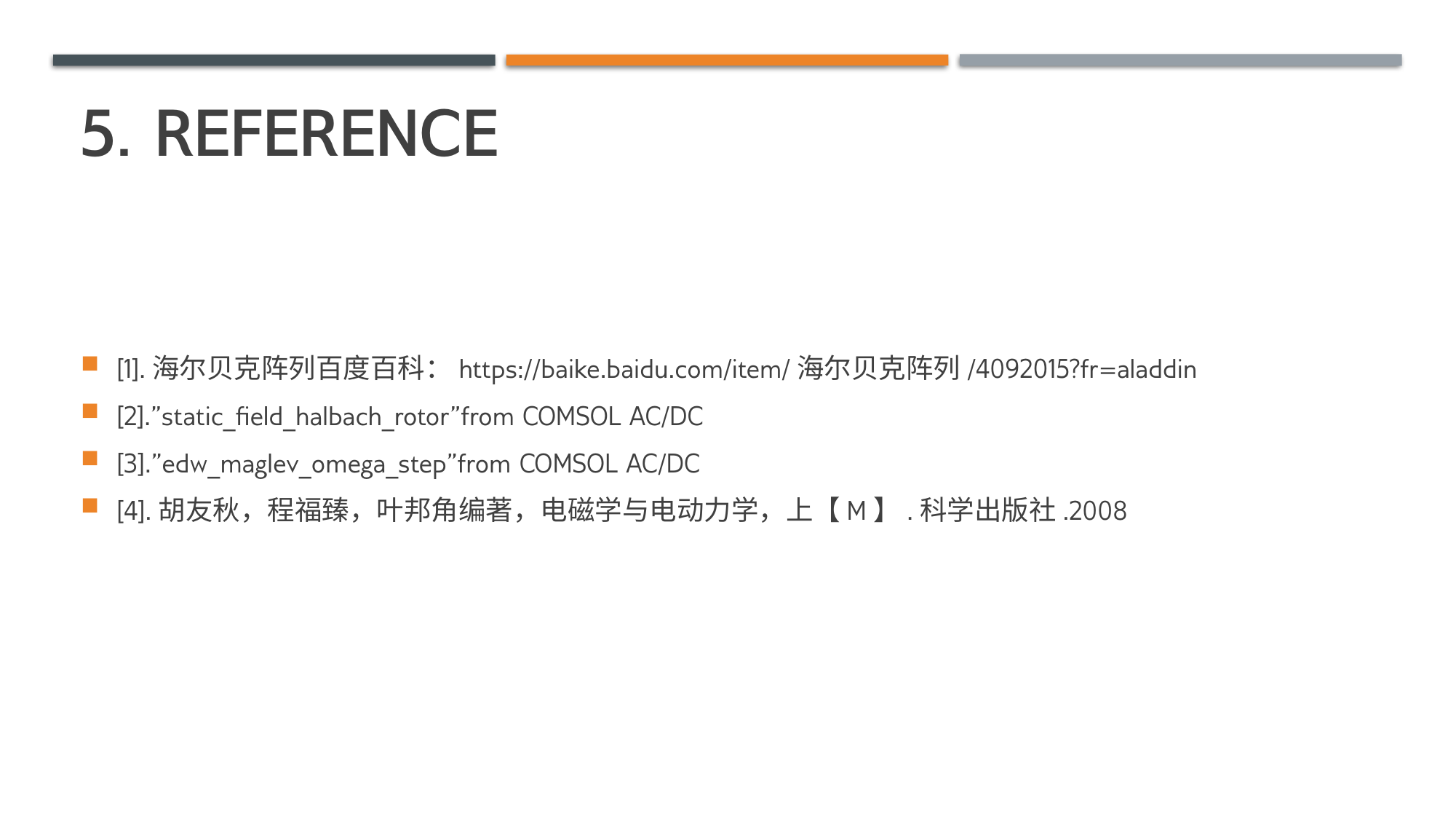

# 5. reference
[1].海尔贝克阵列百度百科：https://baike.baidu.com/item/海尔贝克阵列/4092015?fr=aladdin
[2].”static_field_halbach_rotor”from COMSOL AC/DC
[3].”edw_maglev_omega_step”from COMSOL AC/DC
[4].胡友秋，程福臻，叶邦角编著，电磁学与电动力学，上【M】.科学出版社.2008